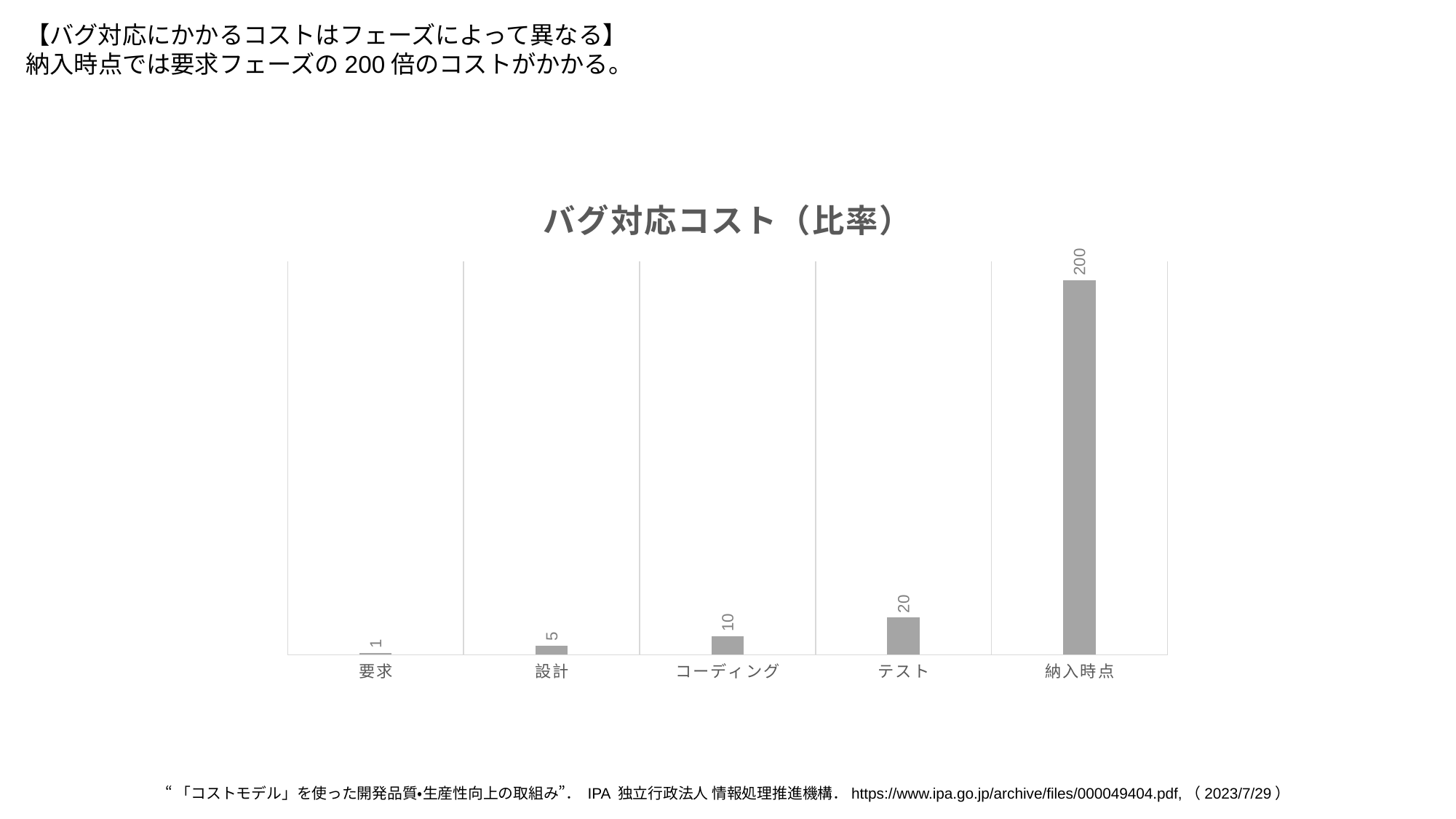

【バグ対応にかかるコストはフェーズによって異なる】
納入時点では要求フェーズの200倍のコストがかかる。

### Chart: バグ対応コスト（比率）

| Category | バグ対応コスト |
|---|---|
| 要求 | 1.0 |
| 設計 | 5.0 |
| コーディング | 10.0 |
| テスト | 20.0 |
| 納入時点 | 200.0 |
“「コストモデル」を使った開発品質・生産性向上の取組み”． IPA 独立行政法人 情報処理推進機構．https://www.ipa.go.jp/archive/files/000049404.pdf,（2023/7/29）